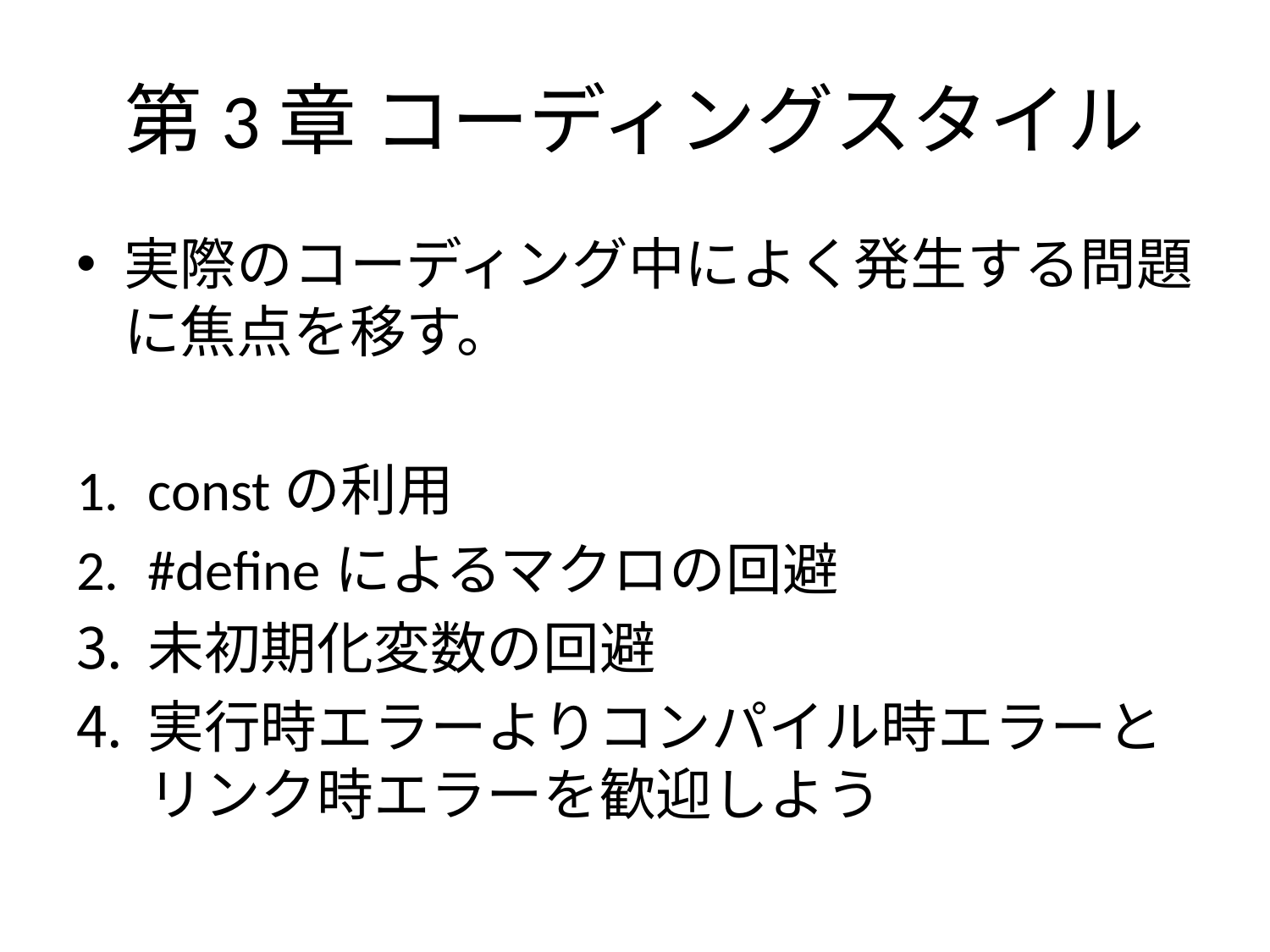

# 第3章 コーディングスタイル
実際のコーディング中によく発生する問題に焦点を移す。

constの利用
#defineによるマクロの回避
未初期化変数の回避
実行時エラーよりコンパイル時エラーとリンク時エラーを歓迎しよう